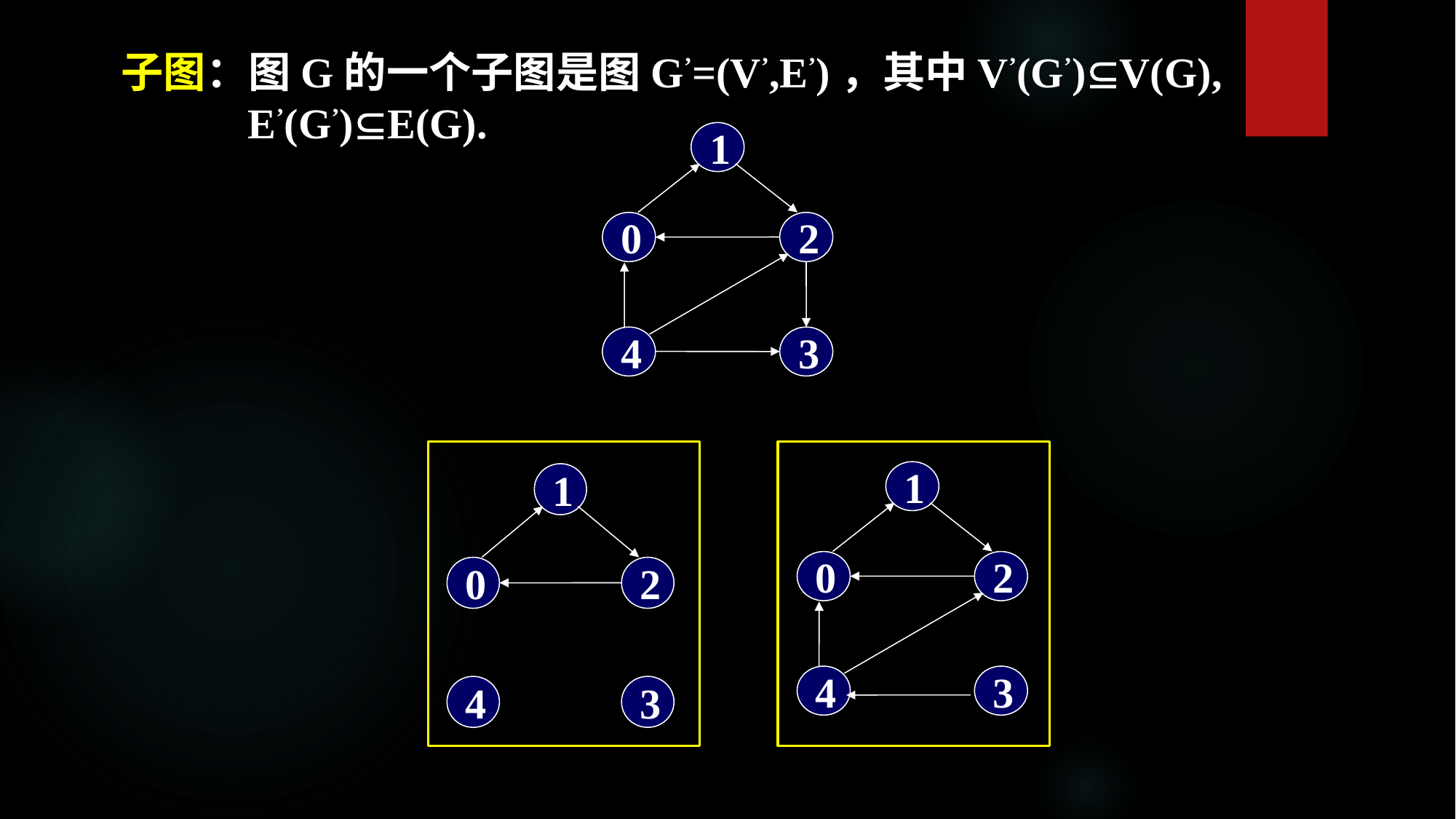

子图：图G的一个子图是图G’=(V’,E’)，其中V’(G’)⊆V(G),
            E’(G’)⊆E(G).
1

0
2

4
3

1
1

0
2

4
3

0
2

4
3